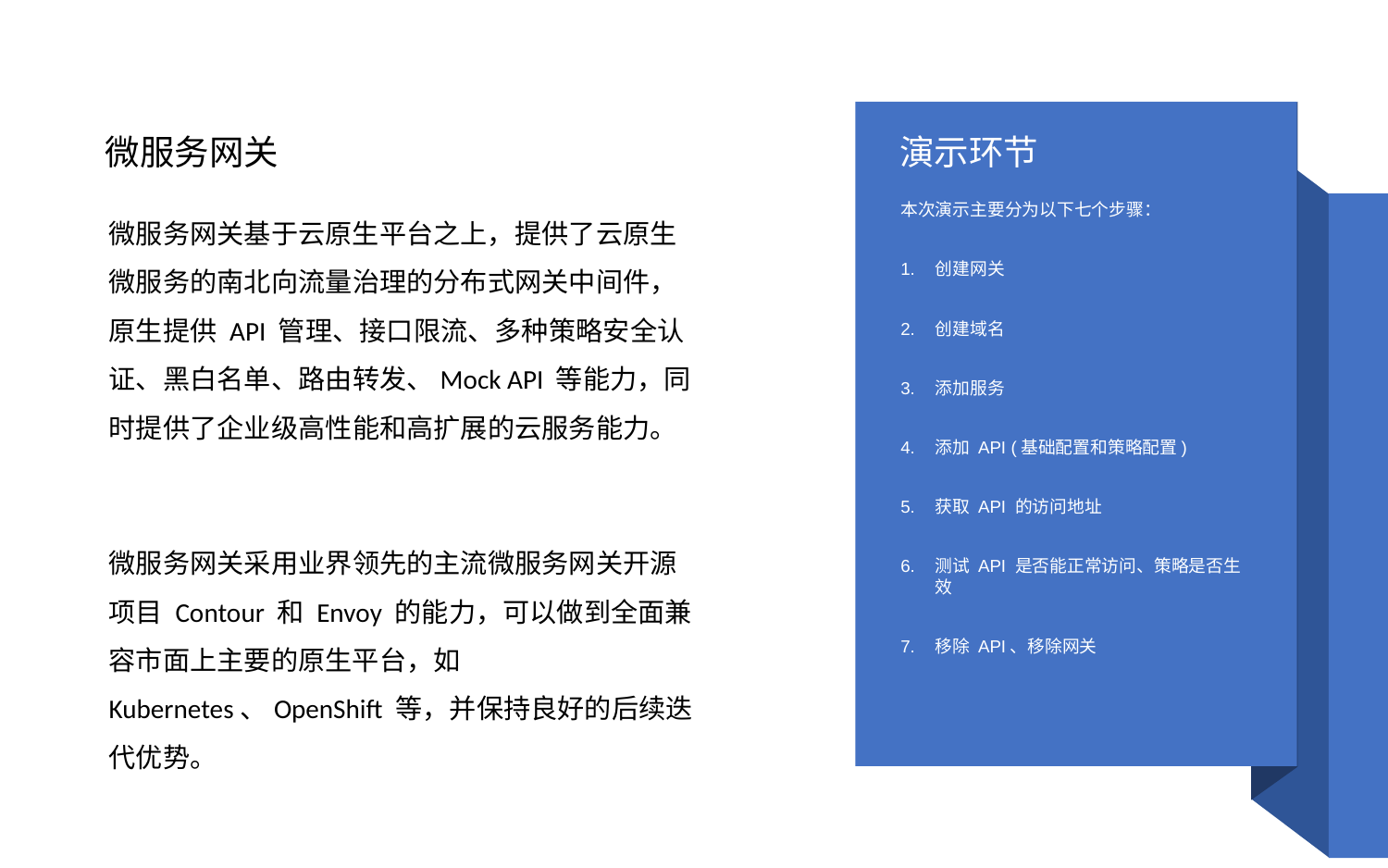

微服务网关
演示环节

本次演示主要分为以下七个步骤：
创建网关
创建域名
添加服务
添加 API (基础配置和策略配置)
获取 API 的访问地址
测试 API 是否能正常访问、策略是否生效
移除 API、移除网关
微服务网关基于云原生平台之上，提供了云原生微服务的南北向流量治理的分布式网关中间件，原生提供 API 管理、接口限流、多种策略安全认证、黑白名单、路由转发、Mock API 等能力，同时提供了企业级高性能和高扩展的云服务能力。
 
微服务网关采用业界领先的主流微服务网关开源项目 Contour 和 Envoy 的能力，可以做到全面兼容市面上主要的原生平台，如 Kubernetes、OpenShift 等，并保持良好的后续迭代优势。